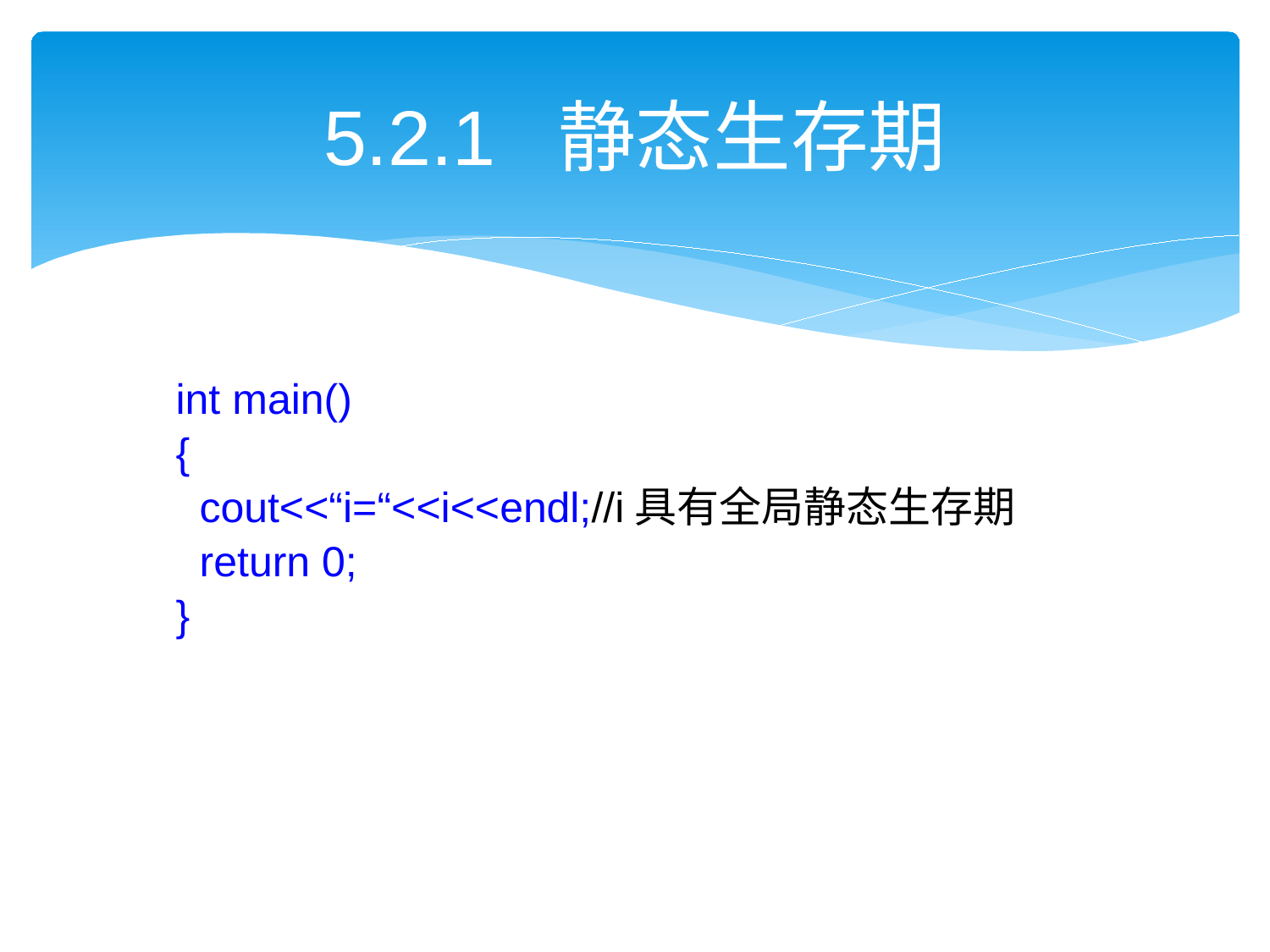

# 5.2.1  静态生存期
int main()
{
  cout<<“i=“<<i<<endl;//i具有全局静态生存期
  return 0;
}